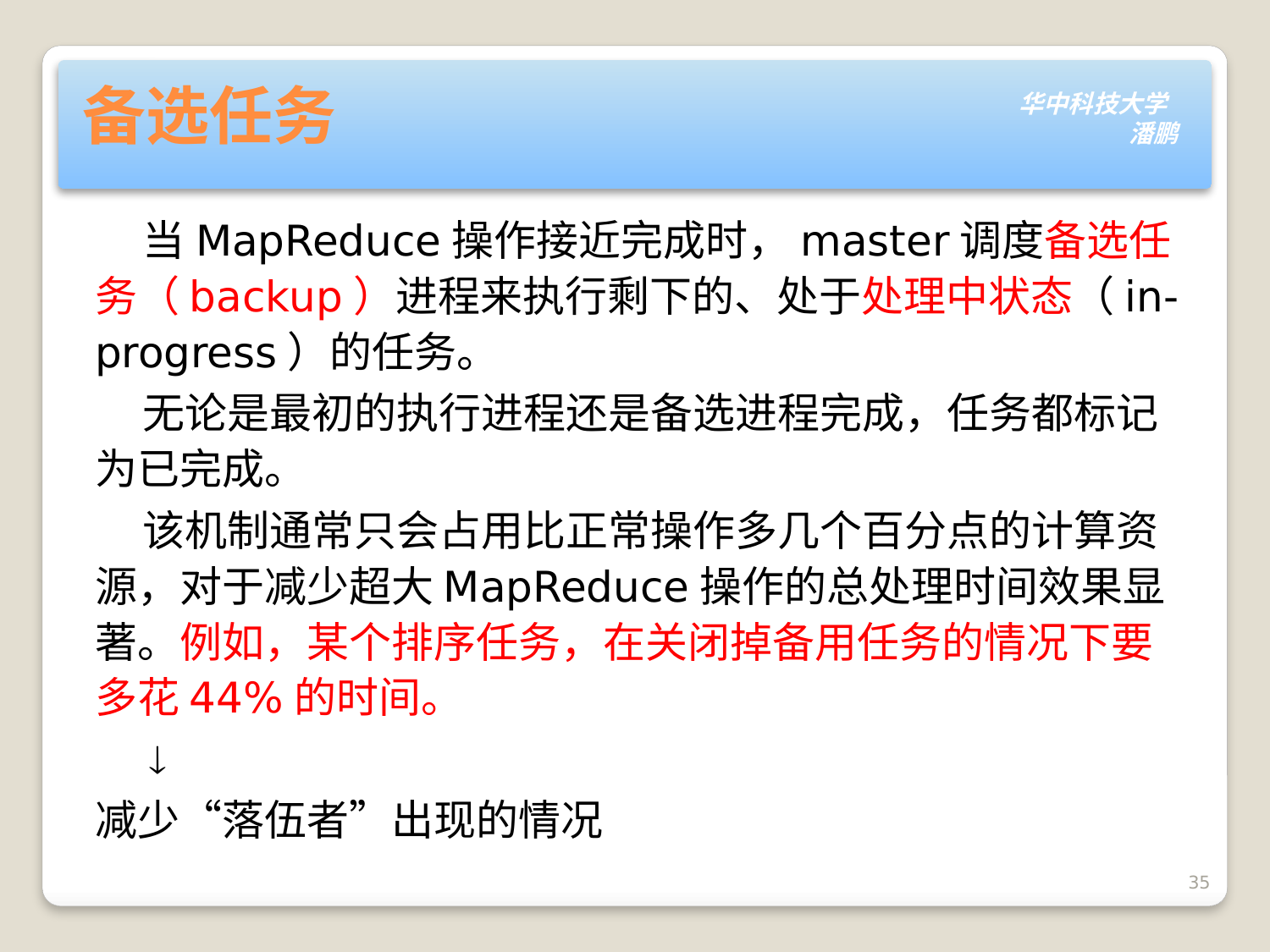

# 备选任务
    当MapReduce操作接近完成时，master调度备选任务（backup）进程来执行剩下的、处于处理中状态（in-progress）的任务。
    无论是最初的执行进程还是备选进程完成，任务都标记为已完成。
    该机制通常只会占用比正常操作多几个百分点的计算资源，对于减少超大MapReduce操作的总处理时间效果显著。例如，某个排序任务，在关闭掉备用任务的情况下要多花44%的时间。
    ↓
减少“落伍者”出现的情况
35